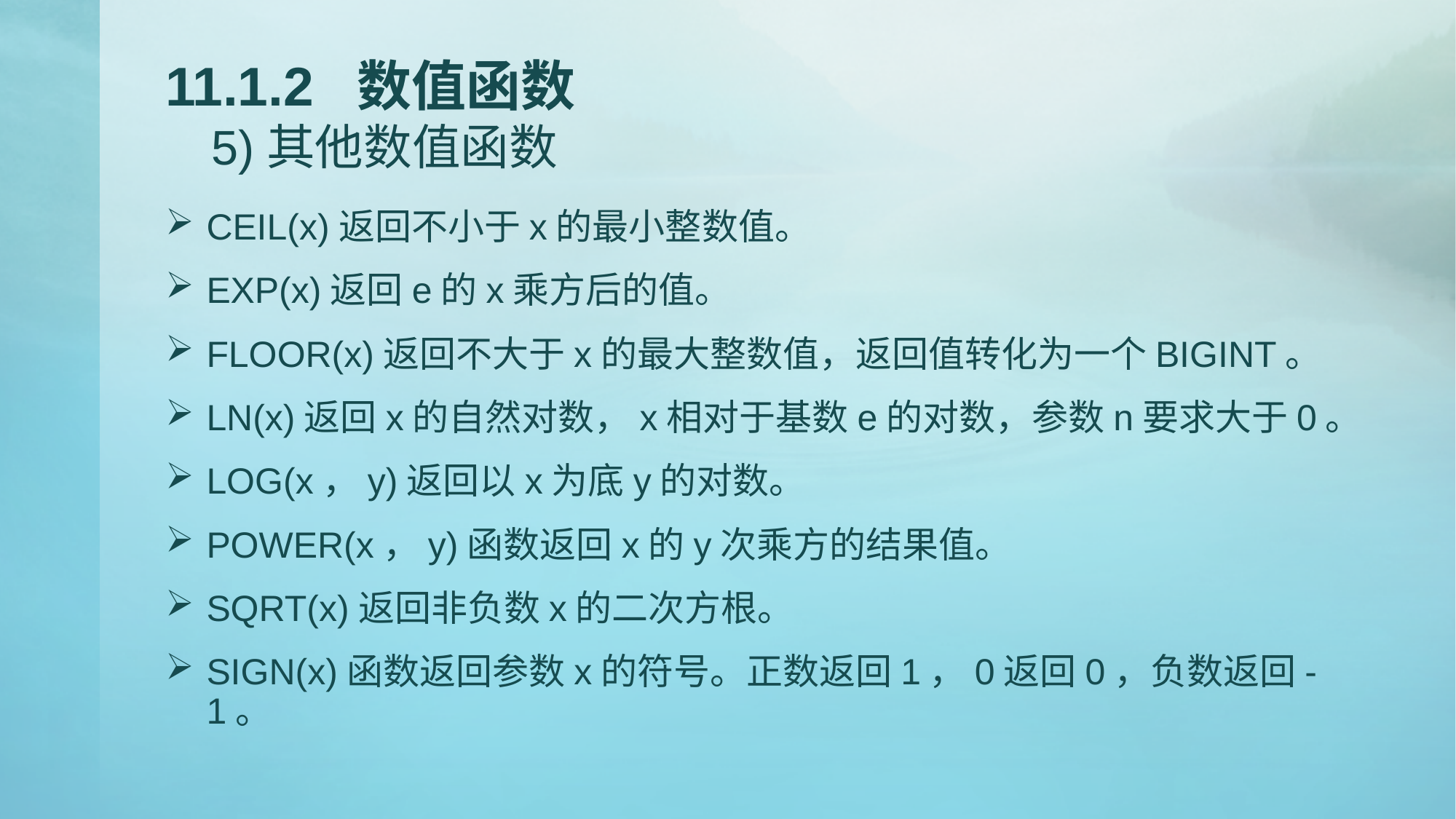

# 11.1.2  数值函数 5)其他数值函数
CEIL(x)返回不小于x的最小整数值。
EXP(x)返回e的x乘方后的值。
FLOOR(x)返回不大于x的最大整数值，返回值转化为一个BIGINT。
LN(x)返回x的自然对数，x相对于基数e的对数，参数n要求大于0。
LOG(x，y)返回以x为底y的对数。
POWER(x，y)函数返回x的y次乘方的结果值。
SQRT(x)返回非负数x的二次方根。
SIGN(x)函数返回参数x的符号。正数返回1，0返回0，负数返回-1。